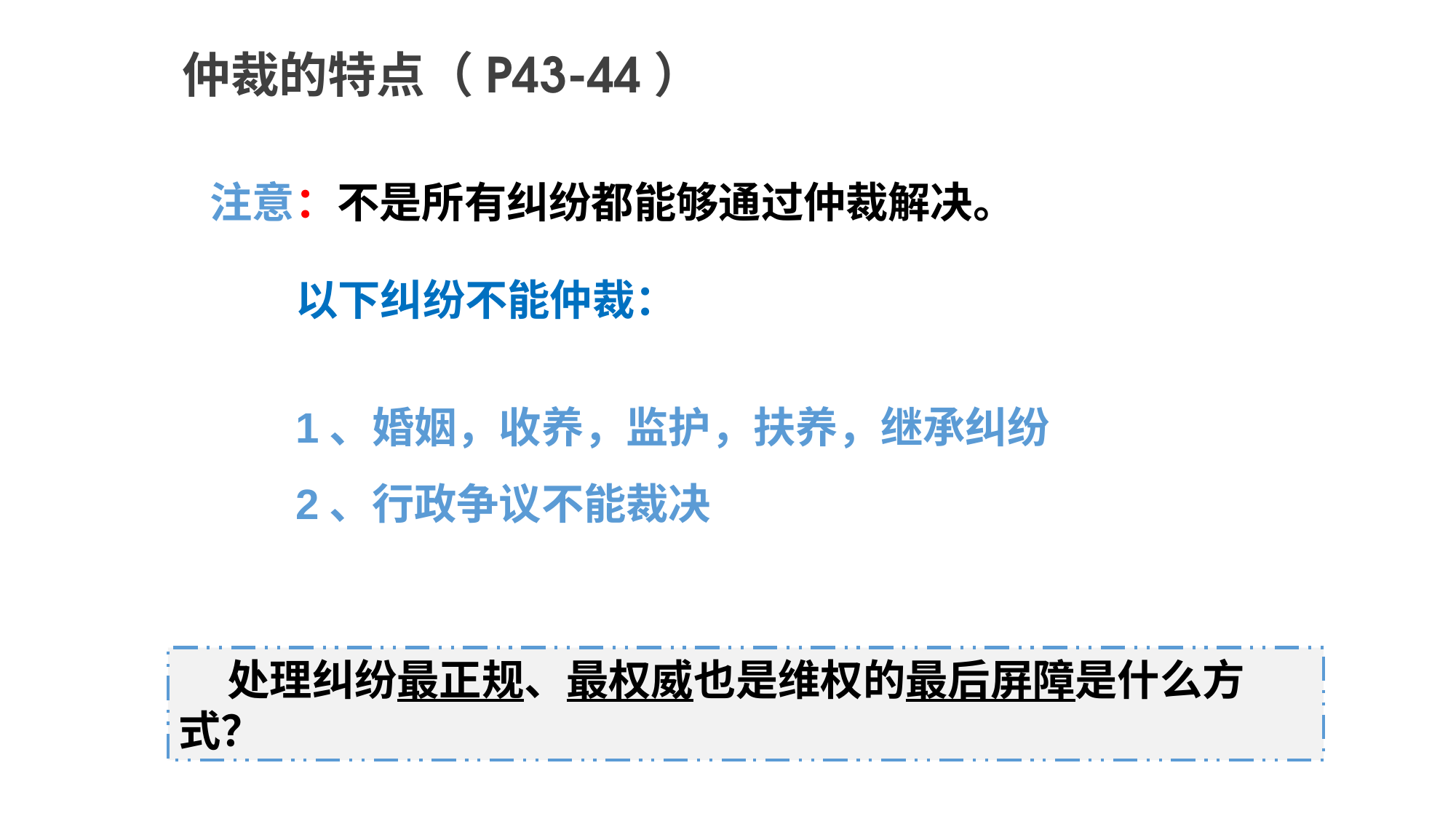

仲裁的特点（P43-44）
3
注意：不是所有纠纷都能够通过仲裁解决。
以下纠纷不能仲裁：

1、婚姻，收养，监护，扶养，继承纠纷
2、行政争议不能裁决
    处理纠纷最正规、最权威也是维权的最后屏障是什么方式？